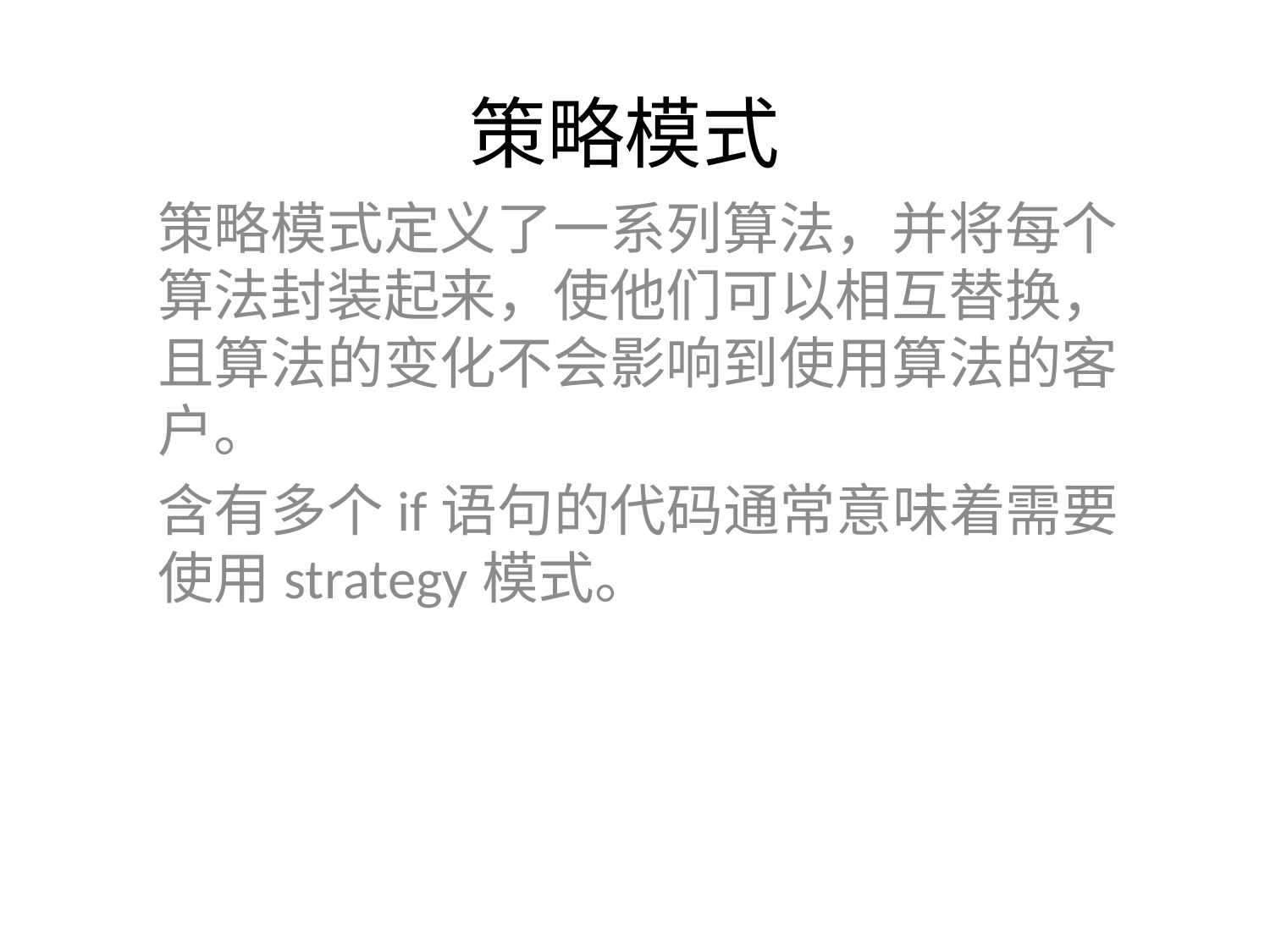

# 策略模式
策略模式定义了一系列算法，并将每个算法封装起来，使他们可以相互替换，且算法的变化不会影响到使用算法的客户。
含有多个if语句的代码通常意味着需要使用strategy模式。